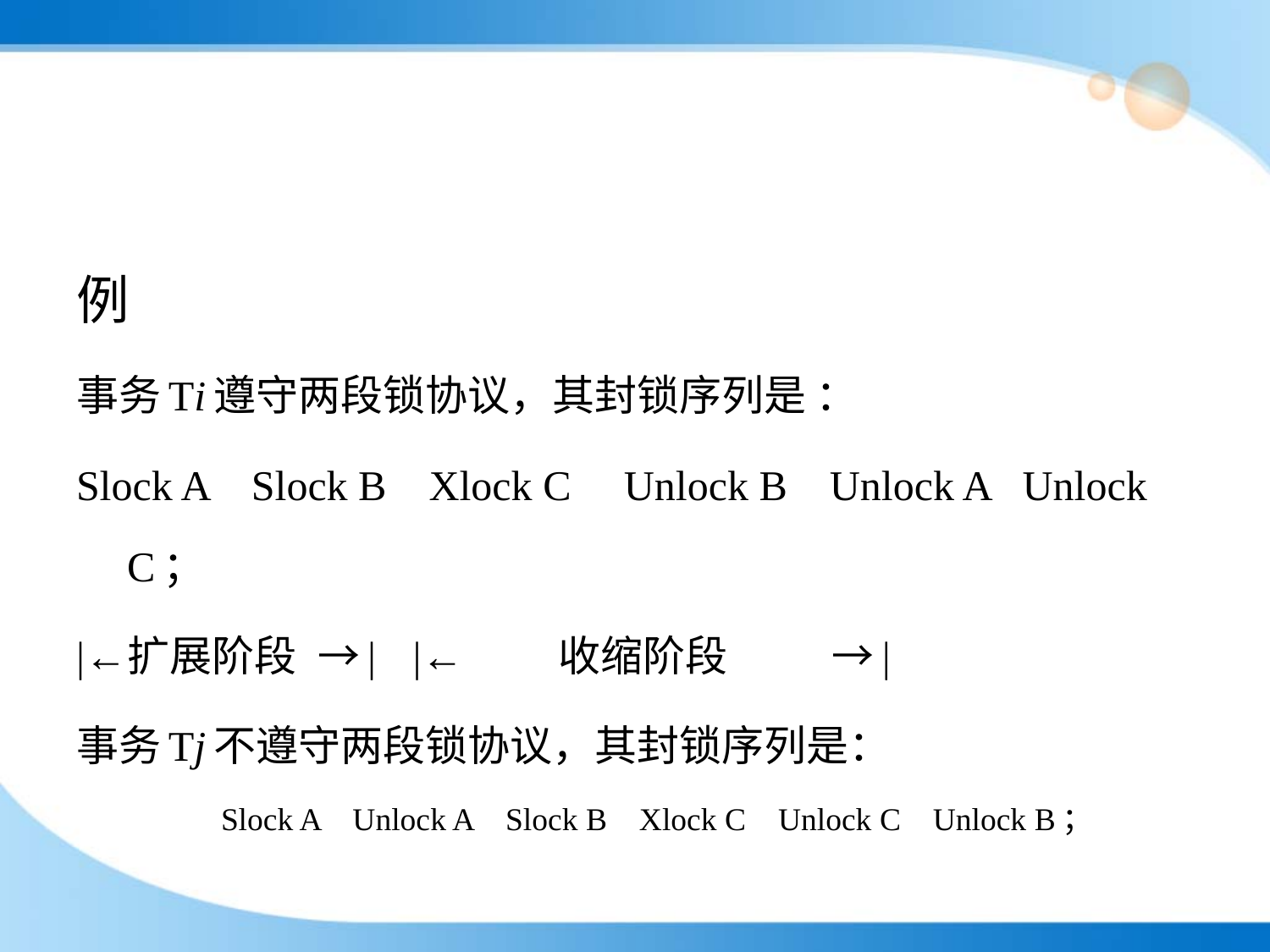

#
例
事务Ti遵守两段锁协议，其封锁序列是 ：
Slock A    Slock B    Xlock C     Unlock B    Unlock A   Unlock C；
|←		扩展阶段	→|	|←	    收缩阶段           →|
事务Tj不遵守两段锁协议，其封锁序列是：
                  Slock A    Unlock A    Slock B    Xlock C    Unlock C    Unlock B；